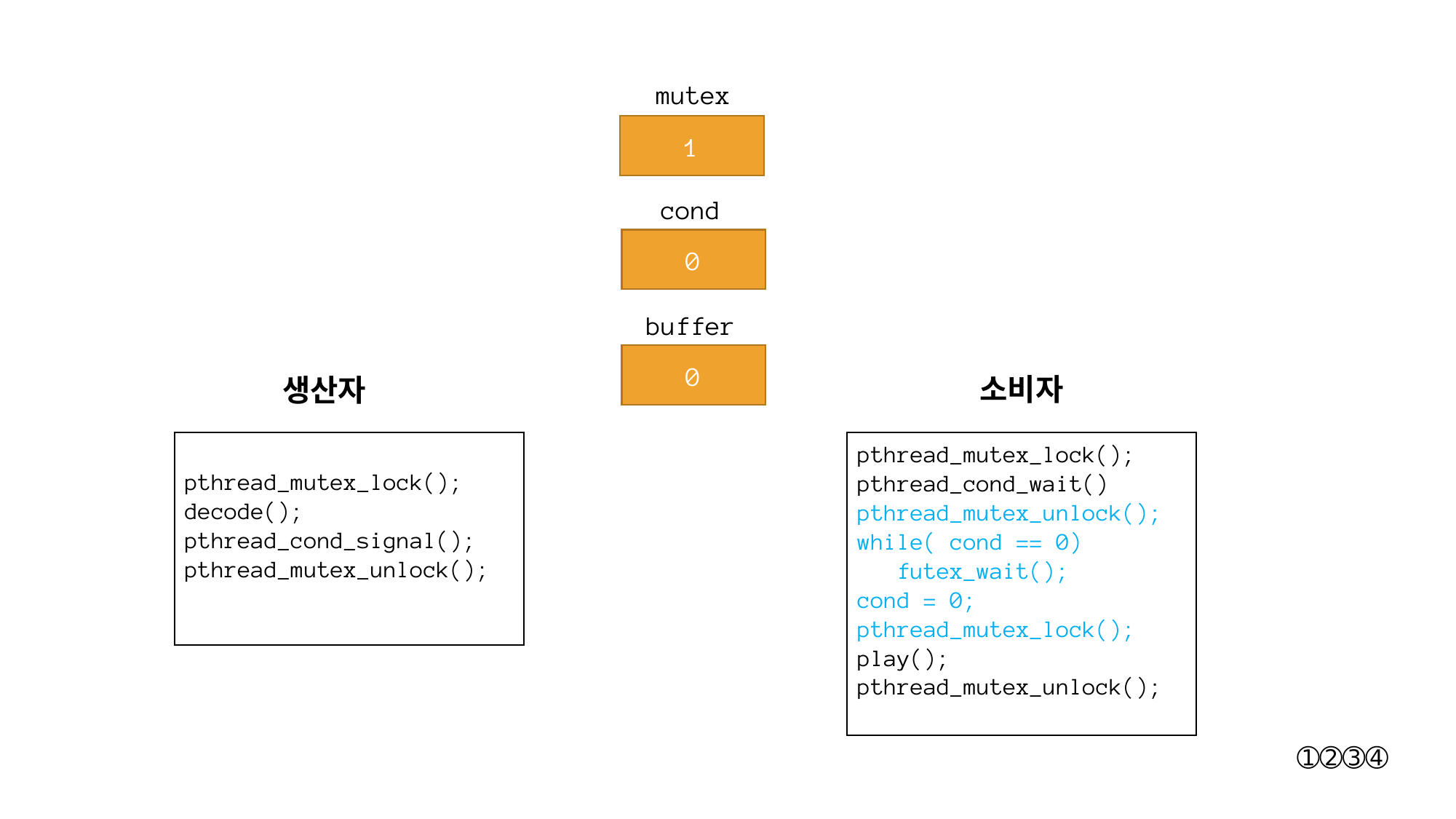

mutex
1
cond
0
buffer
0
소비자
생산자
pthread_mutex_lock();
pthread_cond_wait()
pthread_mutex_unlock();
while( cond == 0)
   futex_wait();
cond = 0;
pthread_mutex_lock();
play();
pthread_mutex_unlock();

pthread_mutex_lock();
decode();
pthread_cond_signal();
pthread_mutex_unlock();

➀➁➂➃